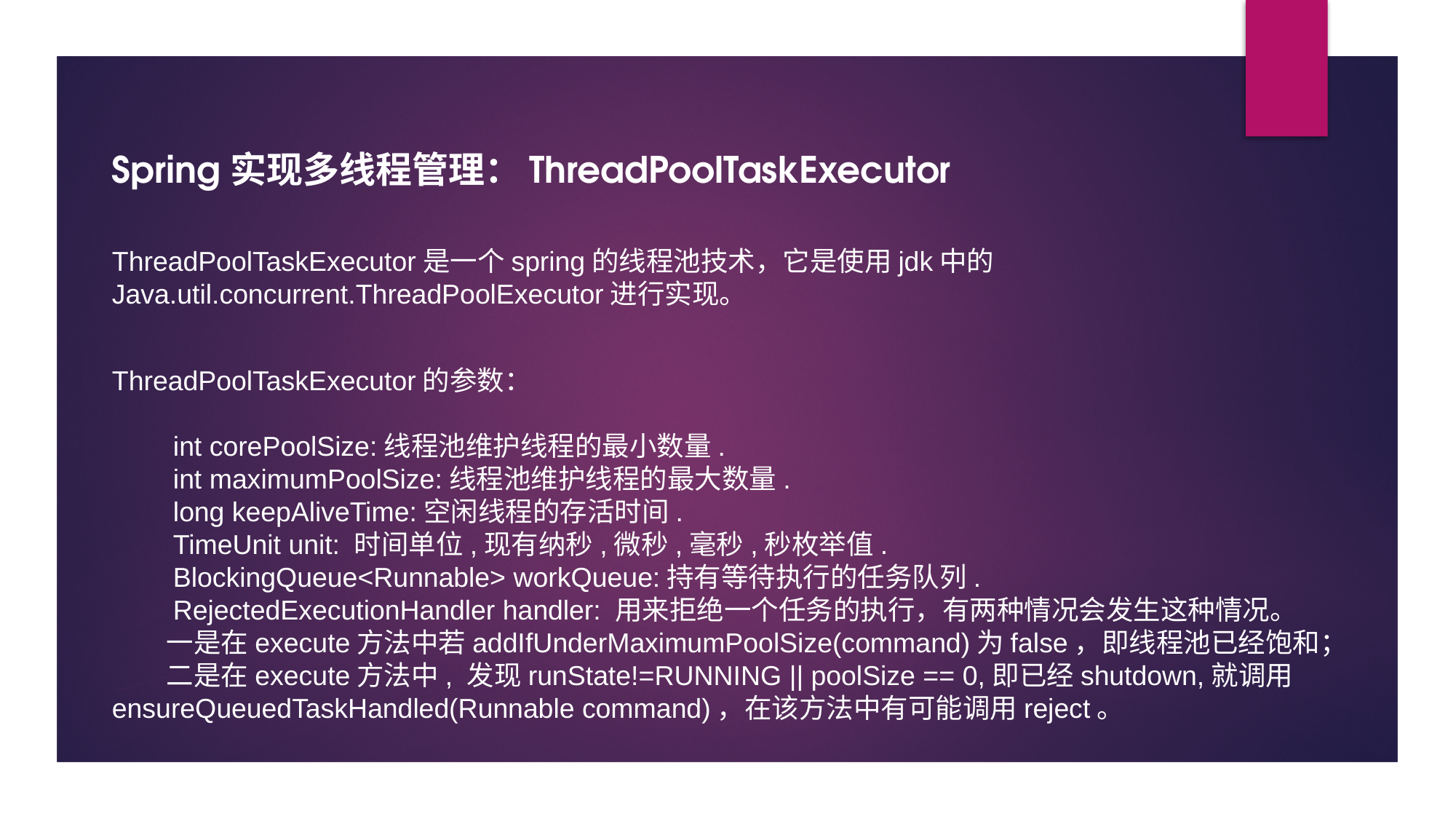

Spring实现多线程管理：ThreadPoolTaskExecutor
ThreadPoolTaskExecutor是一个spring的线程池技术，它是使用jdk中的Java.util.concurrent.ThreadPoolExecutor进行实现。
ThreadPoolTaskExecutor的参数：

　　int corePoolSize:线程池维护线程的最小数量.
　　int maximumPoolSize:线程池维护线程的最大数量.
　　long keepAliveTime:空闲线程的存活时间.
　　TimeUnit unit: 时间单位,现有纳秒,微秒,毫秒,秒枚举值.
　　BlockingQueue<Runnable> workQueue:持有等待执行的任务队列.
　　RejectedExecutionHandler handler: 用来拒绝一个任务的执行，有两种情况会发生这种情况。
　　一是在execute方法中若addIfUnderMaximumPoolSize(command)为false，即线程池已经饱和；
　　二是在execute方法中, 发现runState!=RUNNING || poolSize == 0,即已经shutdown,就调用ensureQueuedTaskHandled(Runnable command)，在该方法中有可能调用reject。